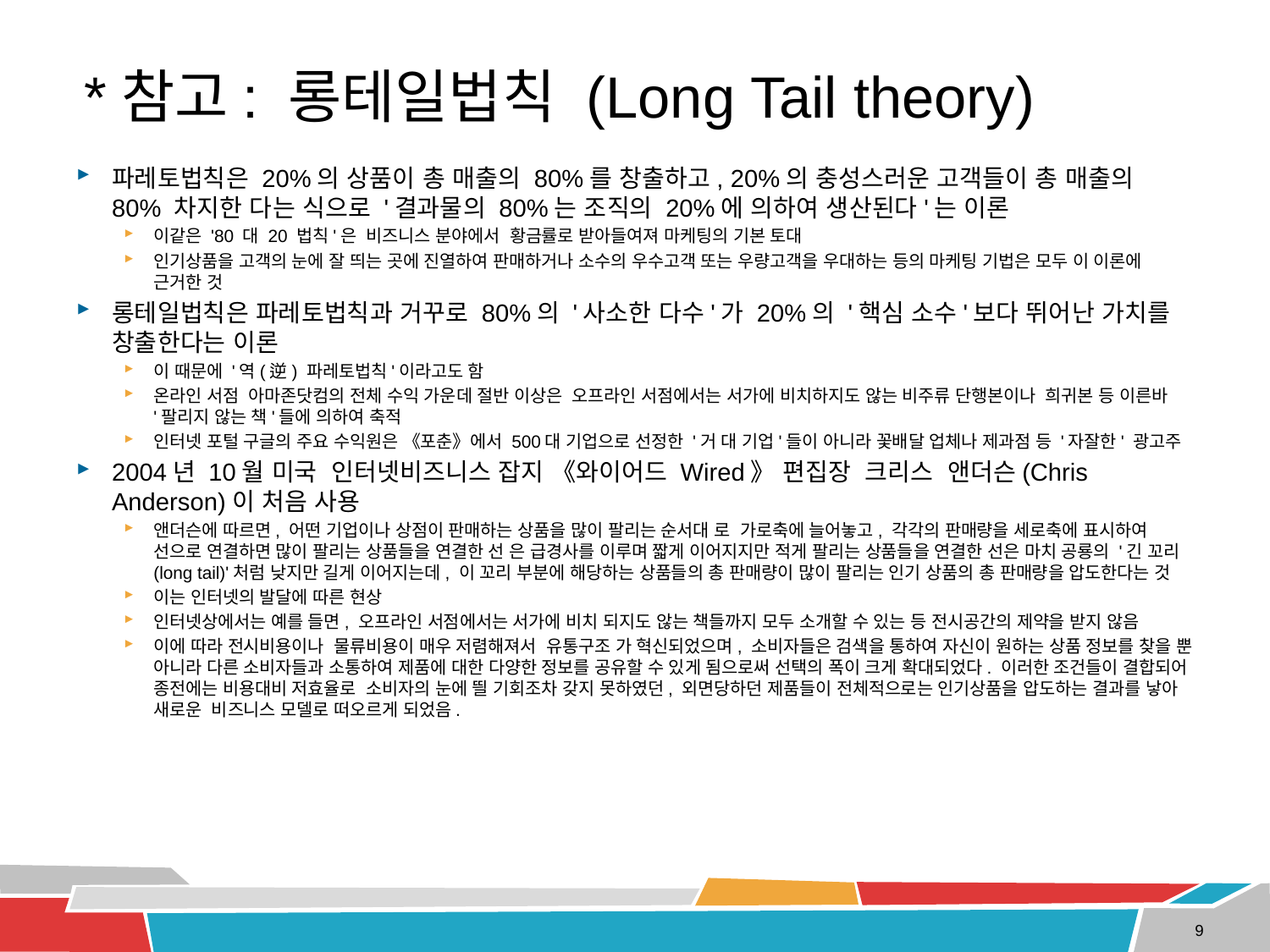

# *참고: 롱테일법칙 (Long Tail theory)
파레토법칙은 20%의 상품이 총 매출의 80%를 창출하고, 20%의 충성스러운 고객들이 총 매출의 80% 차지한 다는 식으로 '결과물의 80%는 조직의 20%에 의하여 생산된다'는 이론
이같은 '80 대 20 법칙'은  비즈니스 분야에서  황금률로 받아들여져 마케팅의 기본 토대
인기상품을 고객의 눈에 잘 띄는 곳에 진열하여 판매하거나 소수의 우수고객 또는 우량고객을 우대하는 등의 마케팅 기법은 모두 이 이론에 근거한 것
롱테일법칙은 파레토법칙과 거꾸로 80%의 '사소한 다수'가 20%의 '핵심 소수'보다 뛰어난 가치를 창출한다는 이론
이 때문에 '역(逆) 파레토법칙'이라고도 함
온라인 서점  아마존닷컴의 전체 수익 가운데 절반 이상은  오프라인 서점에서는 서가에 비치하지도 않는 비주류 단행본이나  희귀본 등 이른바 '팔리지 않는 책'들에 의하여 축적
인터넷 포털 구글의 주요 수익원은 《포춘》에서 500대 기업으로 선정한 '거 대 기업'들이 아니라 꽃배달 업체나 제과점 등 '자잘한' 광고주
2004년 10월 미국  인터넷비즈니스 잡지 《와이어드 Wired》 편집장  크리스  앤더슨(Chris Anderson)이 처음 사용
앤더슨에 따르면, 어떤 기업이나 상점이 판매하는 상품을 많이 팔리는 순서대 로  가로축에 늘어놓고, 각각의 판매량을 세로축에 표시하여 선으로 연결하면 많이 팔리는 상품들을 연결한 선 은 급경사를 이루며 짧게 이어지지만 적게 팔리는 상품들을 연결한 선은 마치 공룡의 '긴 꼬리(long tail)'처럼 낮지만 길게 이어지는데, 이 꼬리 부분에 해당하는 상품들의 총 판매량이 많이 팔리는 인기 상품의 총 판매량을 압도한다는 것
이는 인터넷의 발달에 따른 현상
인터넷상에서는 예를 들면, 오프라인 서점에서는 서가에 비치 되지도 않는 책들까지 모두 소개할 수 있는 등 전시공간의 제약을 받지 않음
이에 따라 전시비용이나  물류비용이 매우 저렴해져서  유통구조 가 혁신되었으며, 소비자들은 검색을 통하여 자신이 원하는 상품 정보를 찾을 뿐 아니라 다른 소비자들과 소통하여 제품에 대한 다양한 정보를 공유할 수 있게 됨으로써 선택의 폭이 크게 확대되었다. 이러한 조건들이 결합되어 종전에는 비용대비 저효율로  소비자의 눈에 띌 기회조차 갖지 못하였던, 외면당하던 제품들이 전체적으로는 인기상품을 압도하는 결과를 낳아 새로운  비즈니스 모델로 떠오르게 되었음.

9